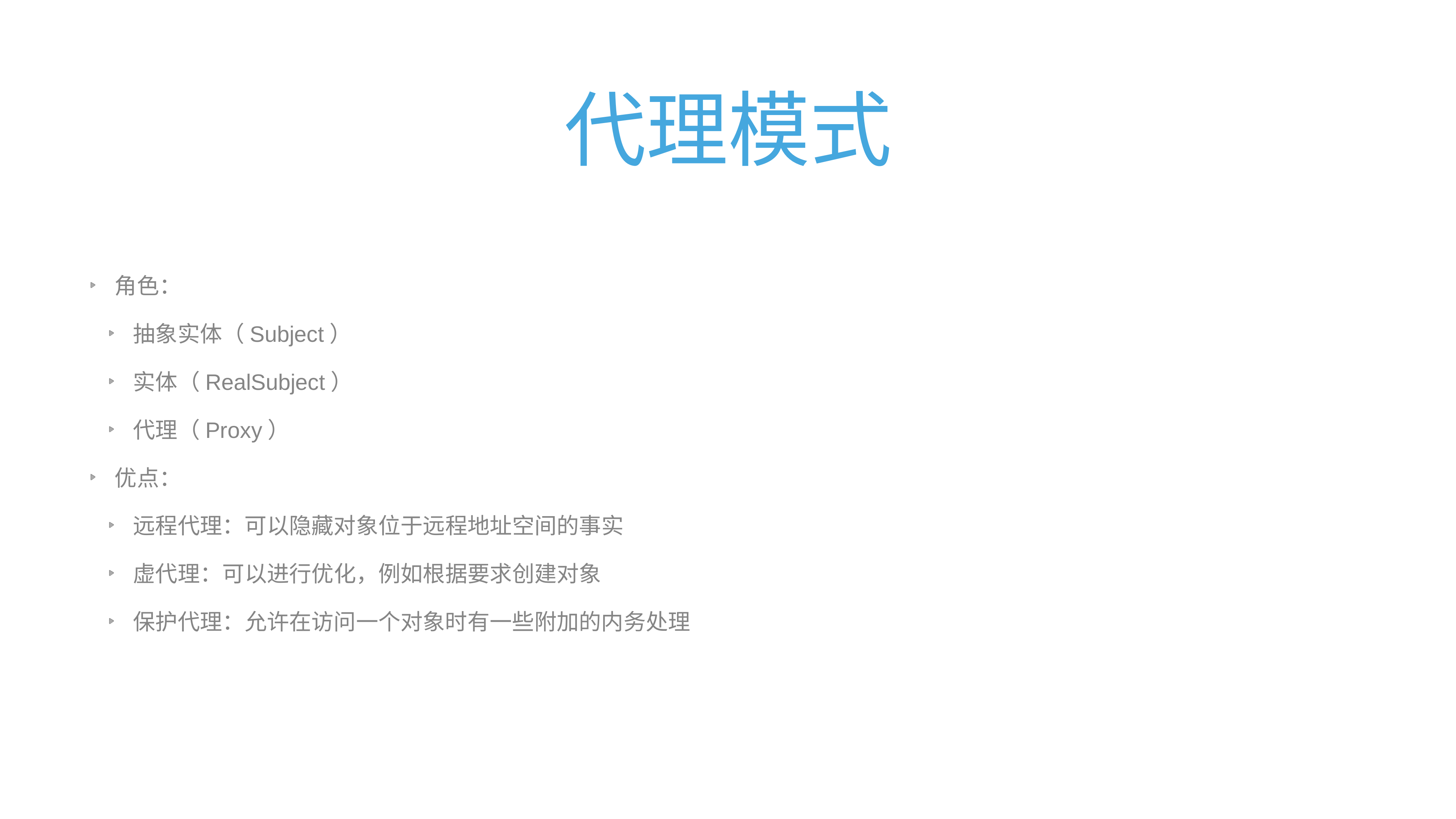

# 代理模式
角色：
抽象实体（Subject）
实体（RealSubject）
代理（Proxy）
优点：
远程代理：可以隐藏对象位于远程地址空间的事实
虚代理：可以进行优化，例如根据要求创建对象
保护代理：允许在访问一个对象时有一些附加的内务处理